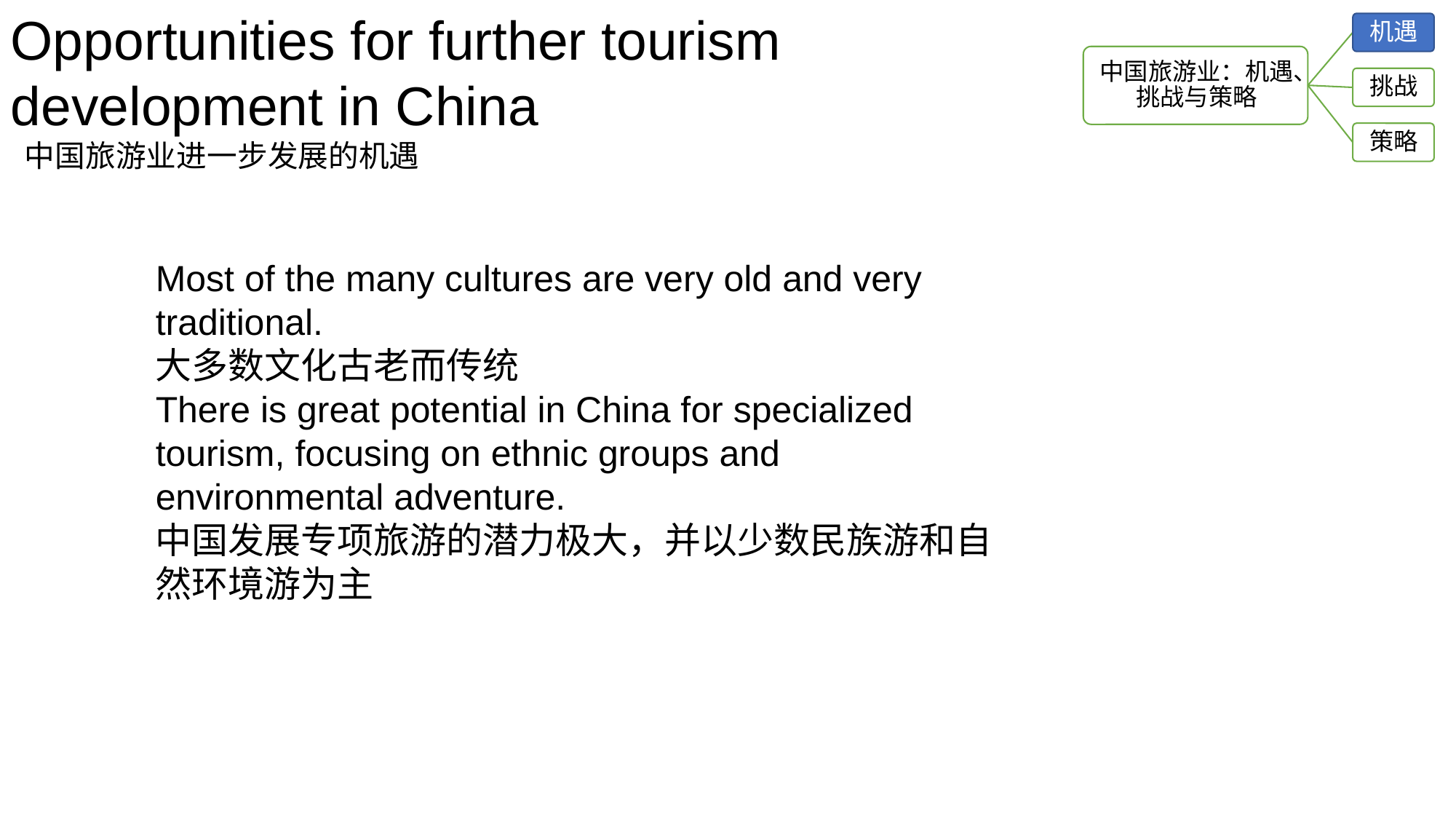

Opportunities for further tourism development in China
 中国旅游业进一步发展的机遇
中国旅游业：机遇、挑战与策略

机遇

挑战

策略
Most of the many cultures are very old and very traditional.
大多数文化古老而传统
There is great potential in China for specialized tourism, focusing on ethnic groups and environmental adventure.
中国发展专项旅游的潜力极大，并以少数民族游和自然环境游为主